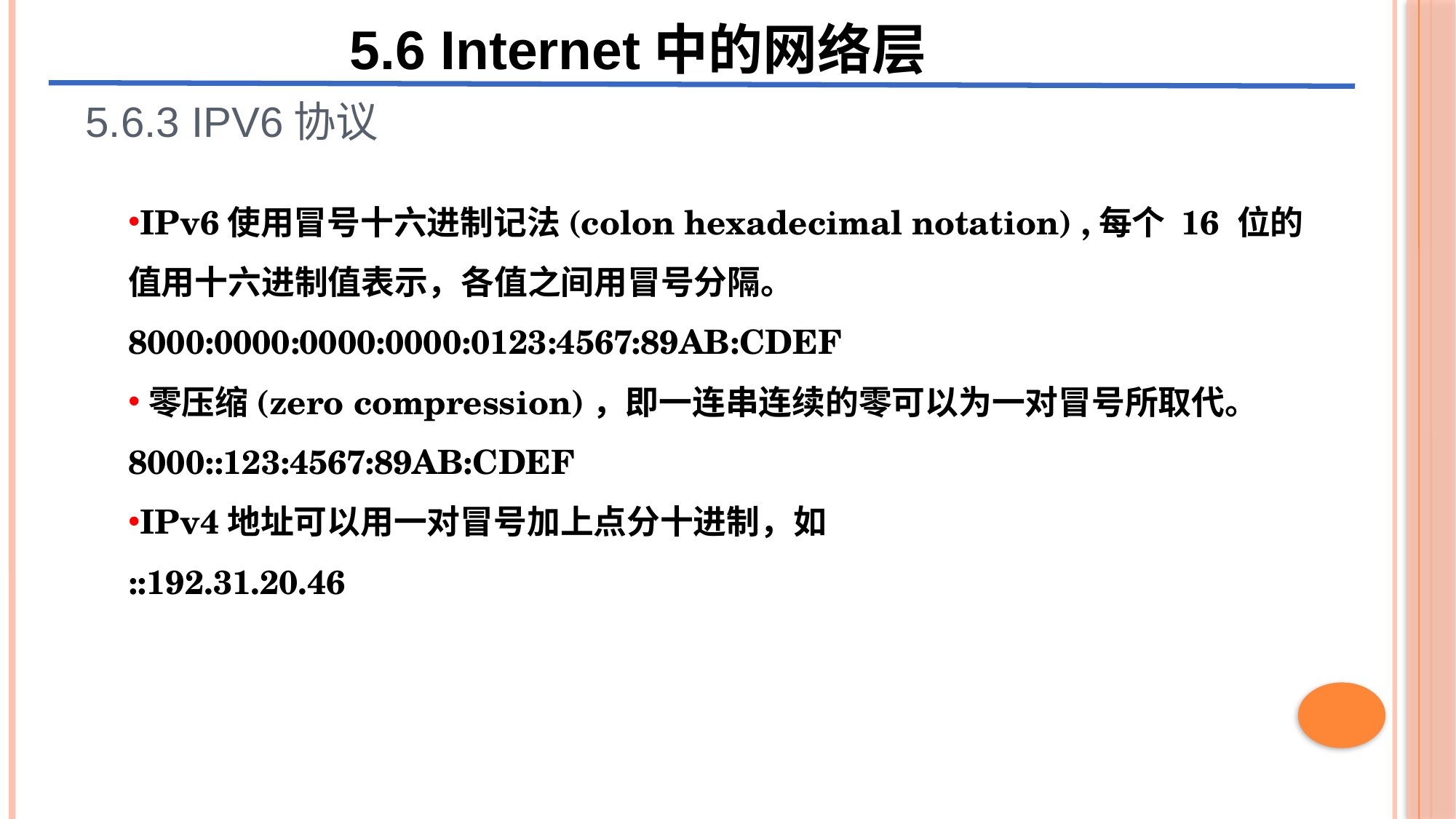

5.6 Internet中的网络层
5.6.3 IPv6协议
IPv6使用冒号十六进制记法(colon hexadecimal notation) ,每个 16 位的值用十六进制值表示，各值之间用冒号分隔。
8000:0000:0000:0000:0123:4567:89AB:CDEF
零压缩(zero compression)，即一连串连续的零可以为一对冒号所取代。
8000::123:4567:89AB:CDEF
IPv4地址可以用一对冒号加上点分十进制，如
::192.31.20.46